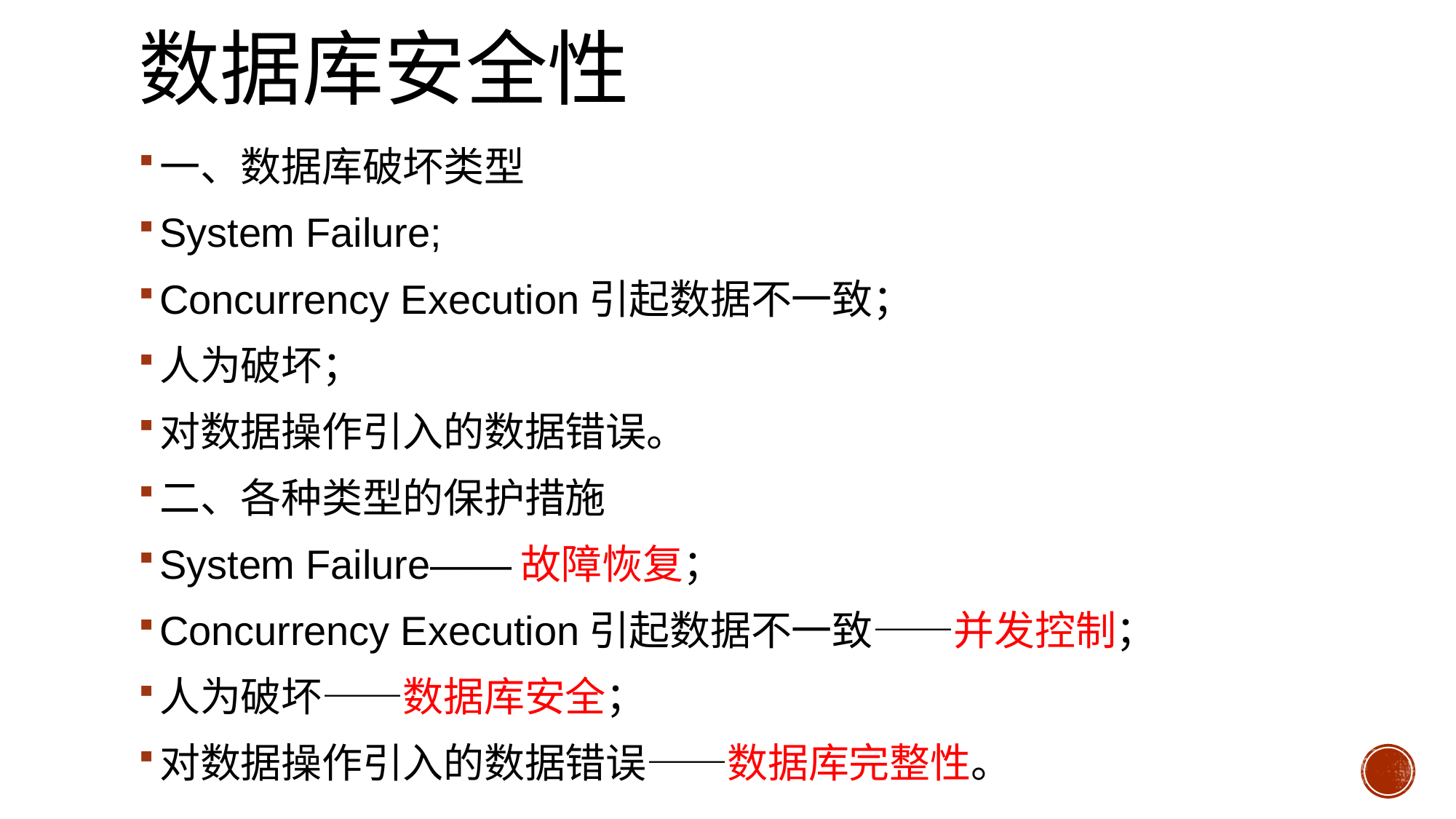

# 数据库安全性
一、数据库破坏类型
System Failure;
Concurrency Execution引起数据不一致；
人为破坏；
对数据操作引入的数据错误。
二、各种类型的保护措施
System Failure——故障恢复；
Concurrency Execution引起数据不一致——并发控制；
人为破坏——数据库安全；
对数据操作引入的数据错误——数据库完整性。

2